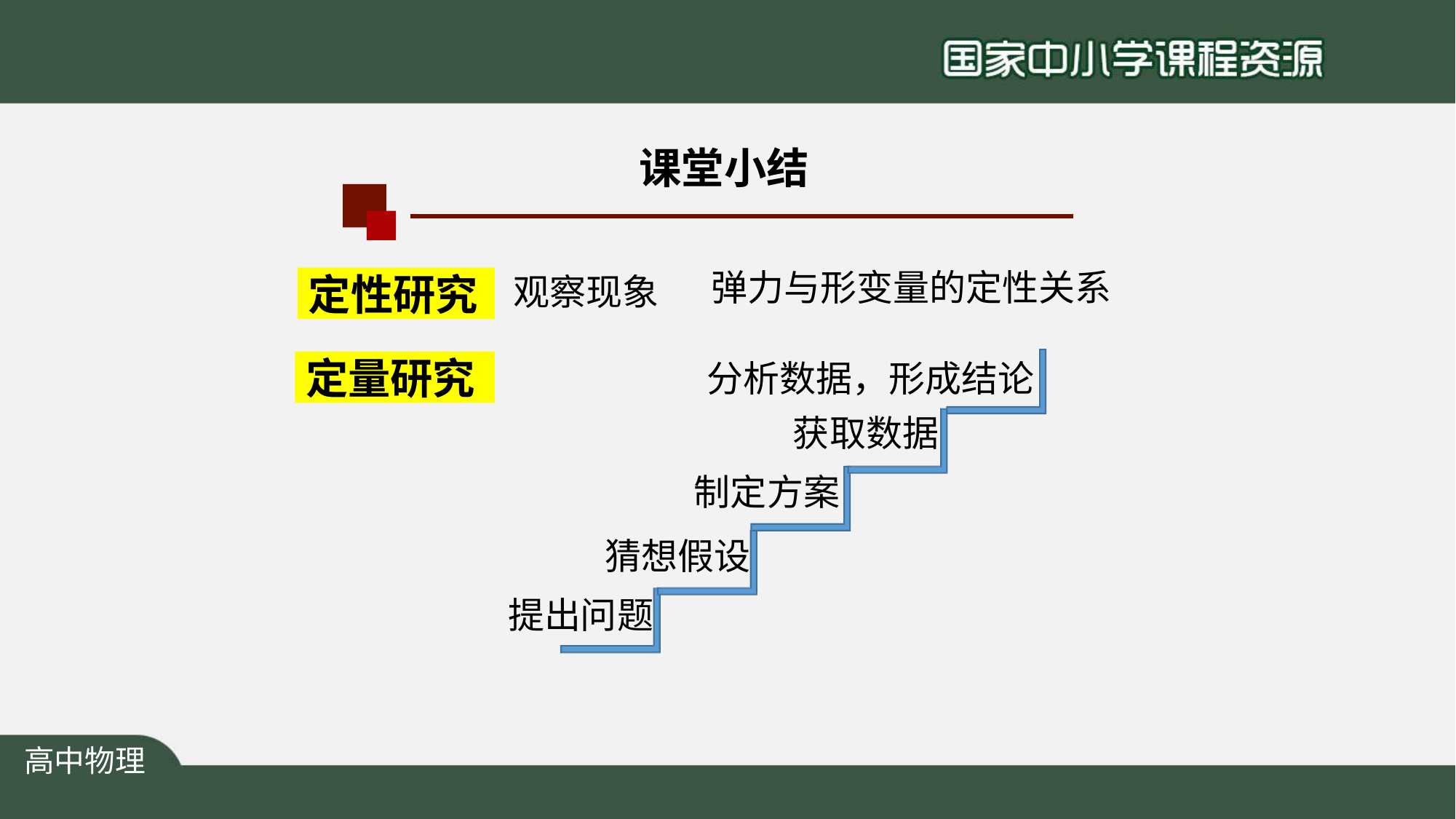

# 课堂小结

弹力与形变量的定性关系
观察现象
定性研究

定量研究
分析数据，形成结论
获取数据 制定方案

猜想假设 提出问题

高中物理